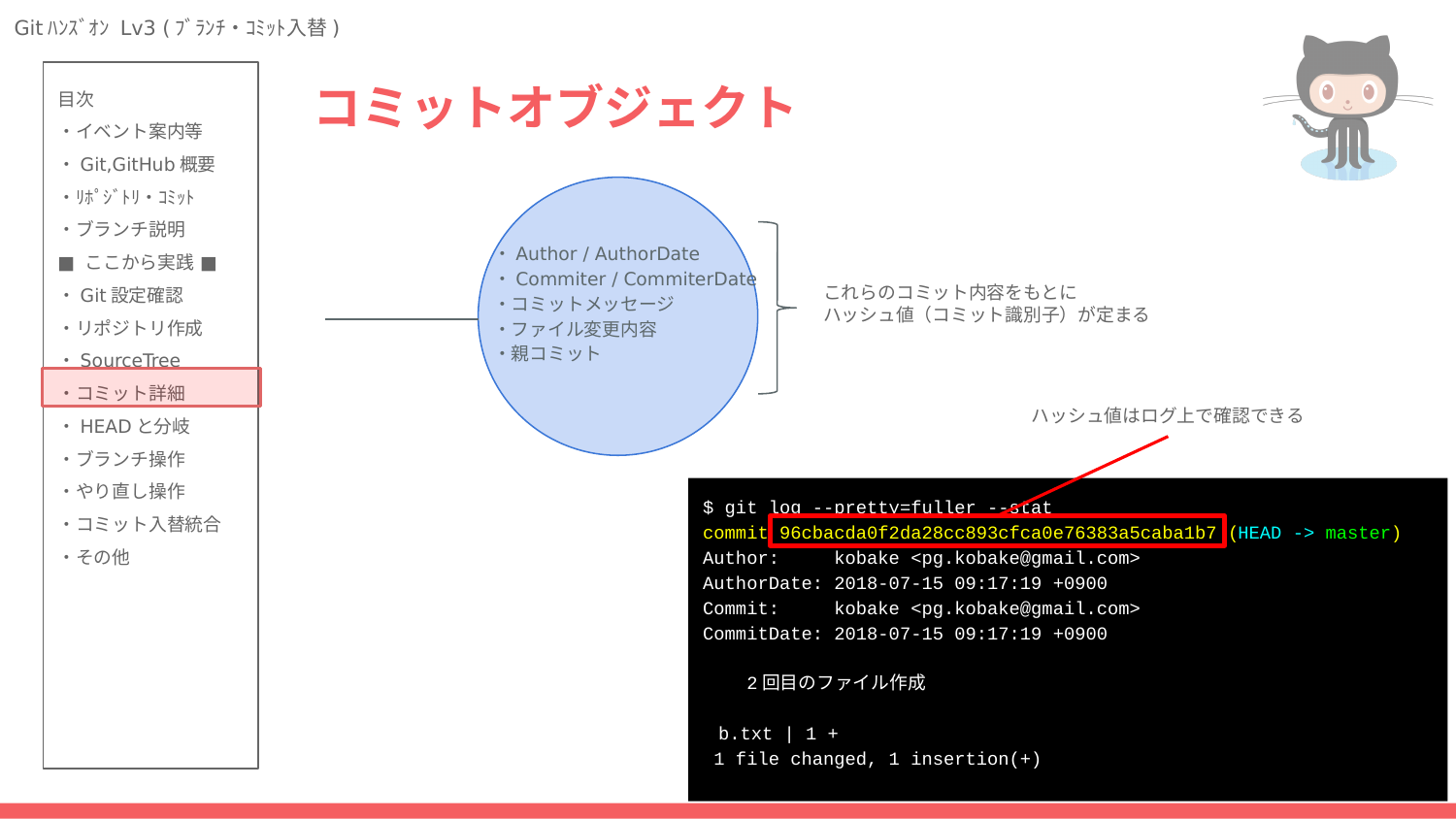

# コミットオブジェクト

・Author / AuthorDate
・Commiter / CommiterDate
・コミットメッセージ
・ファイル変更内容
・親コミット
これらのコミット内容をもとに
ハッシュ値（コミット識別子）が定まる

ハッシュ値はログ上で確認できる
$ git log --pretty=fuller --stat
commit 96cbacda0f2da28cc893cfca0e76383a5caba1b7 (HEAD -> master)
Author:     kobake <pg.kobake@gmail.com>
AuthorDate: 2018-07-15 09:17:19 +0900
Commit:     kobake <pg.kobake@gmail.com>
CommitDate: 2018-07-15 09:17:19 +0900
    2回目のファイル作成
 b.txt | 1 +
 1 file changed, 1 insertion(+)